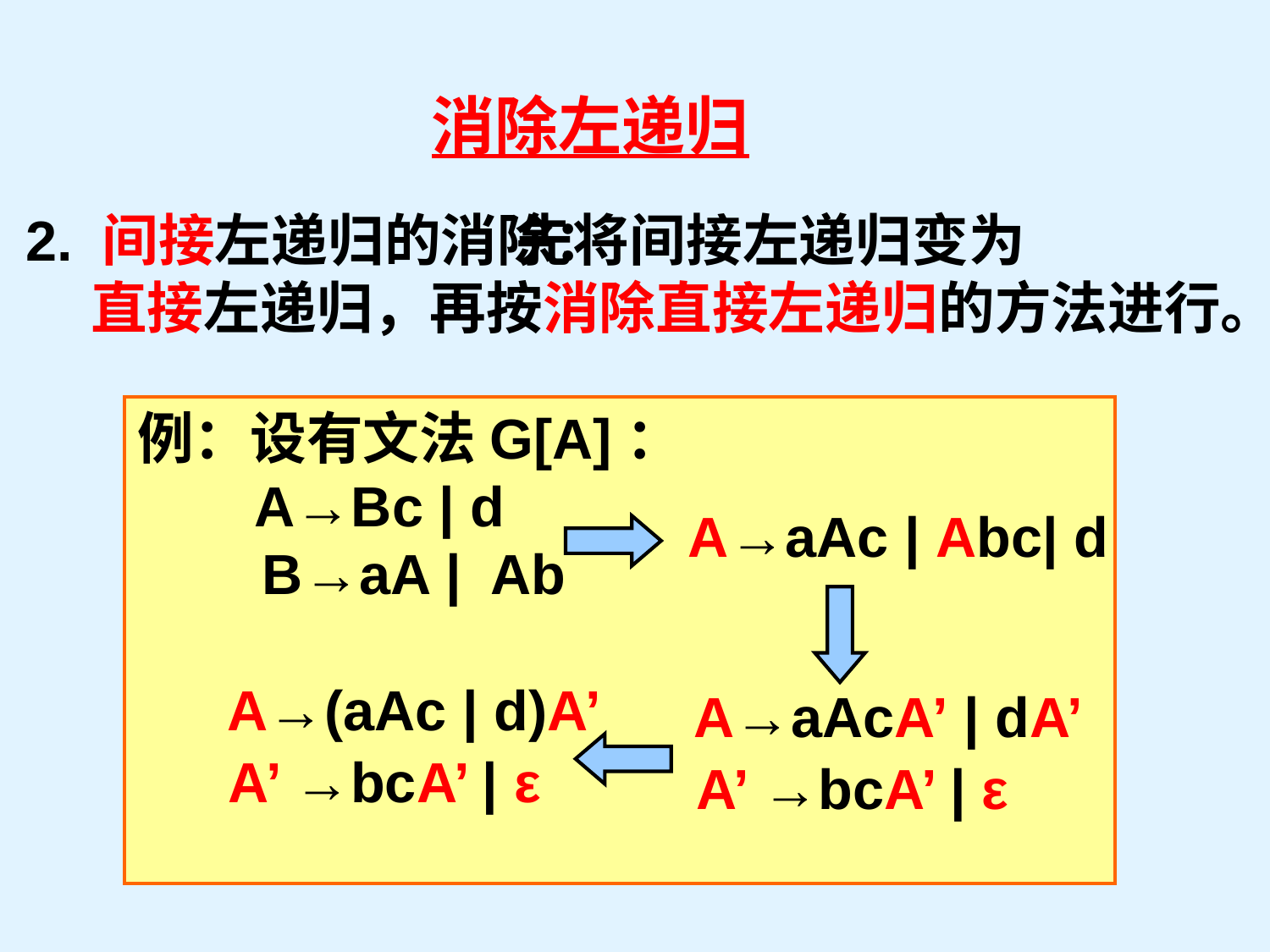

消除左递归
2. 间接左递归的消除：
                                  先将间接左递归变为
 直接左递归，再按消除直接左递归的方法进行。
例：设有文法G[A]：
        A→Bc | d
        B→aA |  Ab

A→aAc | Abc| d

A→(aAc | d)A’
A→aAcA’ | dA’

A’ →bcA’ | ε
A’ →bcA’ | ε